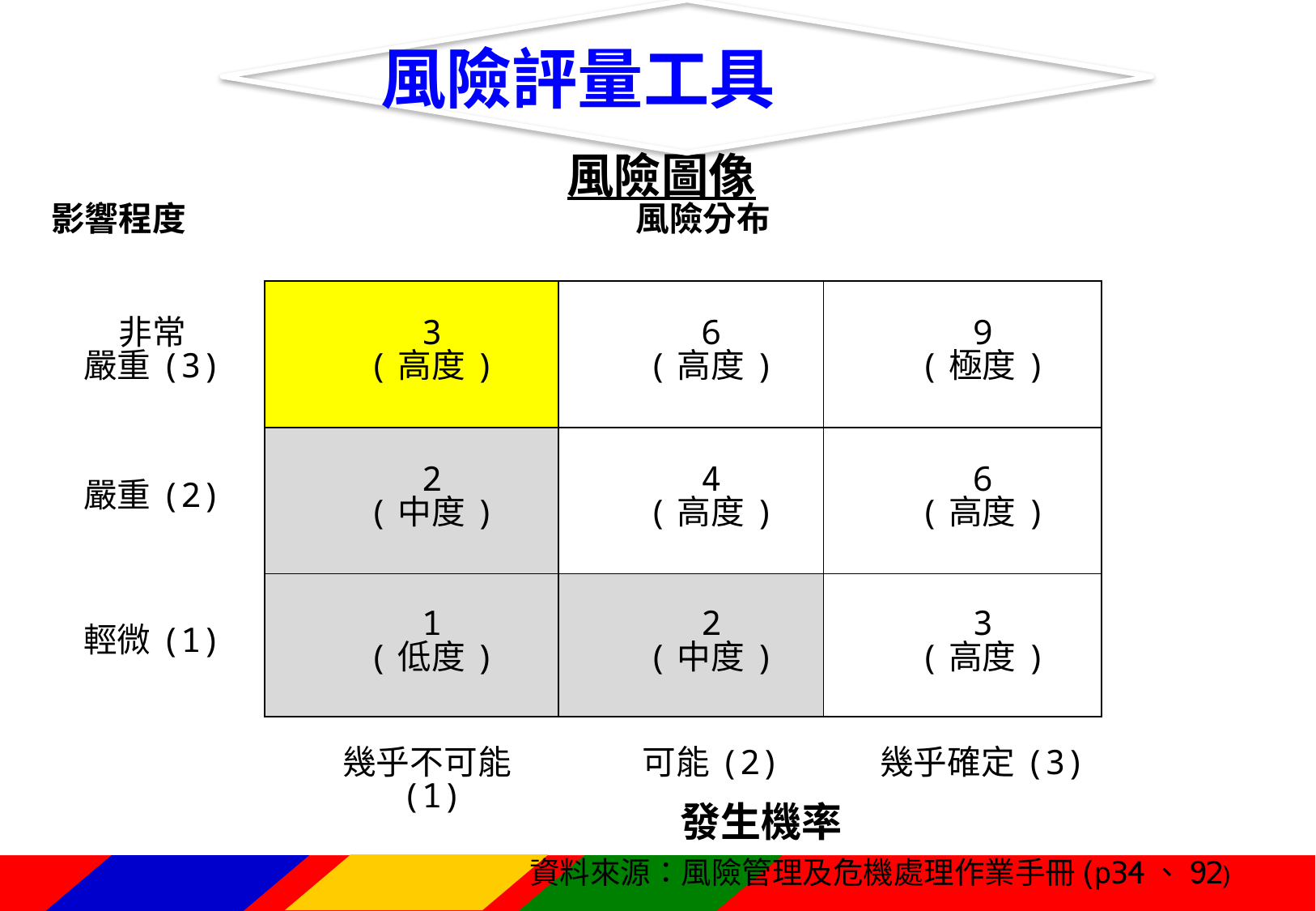

風險評量工具
風險圖像
| 影響程度 | 風險分布 |  |  |
| --- | --- | --- | --- |
| 非常 嚴重(3) | 3 (高度) | 6 (高度) | 9 (極度) |
| 嚴重(2) | 2 (中度) | 4 (高度) | 6 (高度) |
| 輕微(1) | 1 (低度) | 2 (中度) | 3 (高度) |
|  | 幾乎不可能(1) | 可能(2) | 幾乎確定(3) |
發生機率
73
資料來源：風險管理及危機處理作業手冊(p34、92)